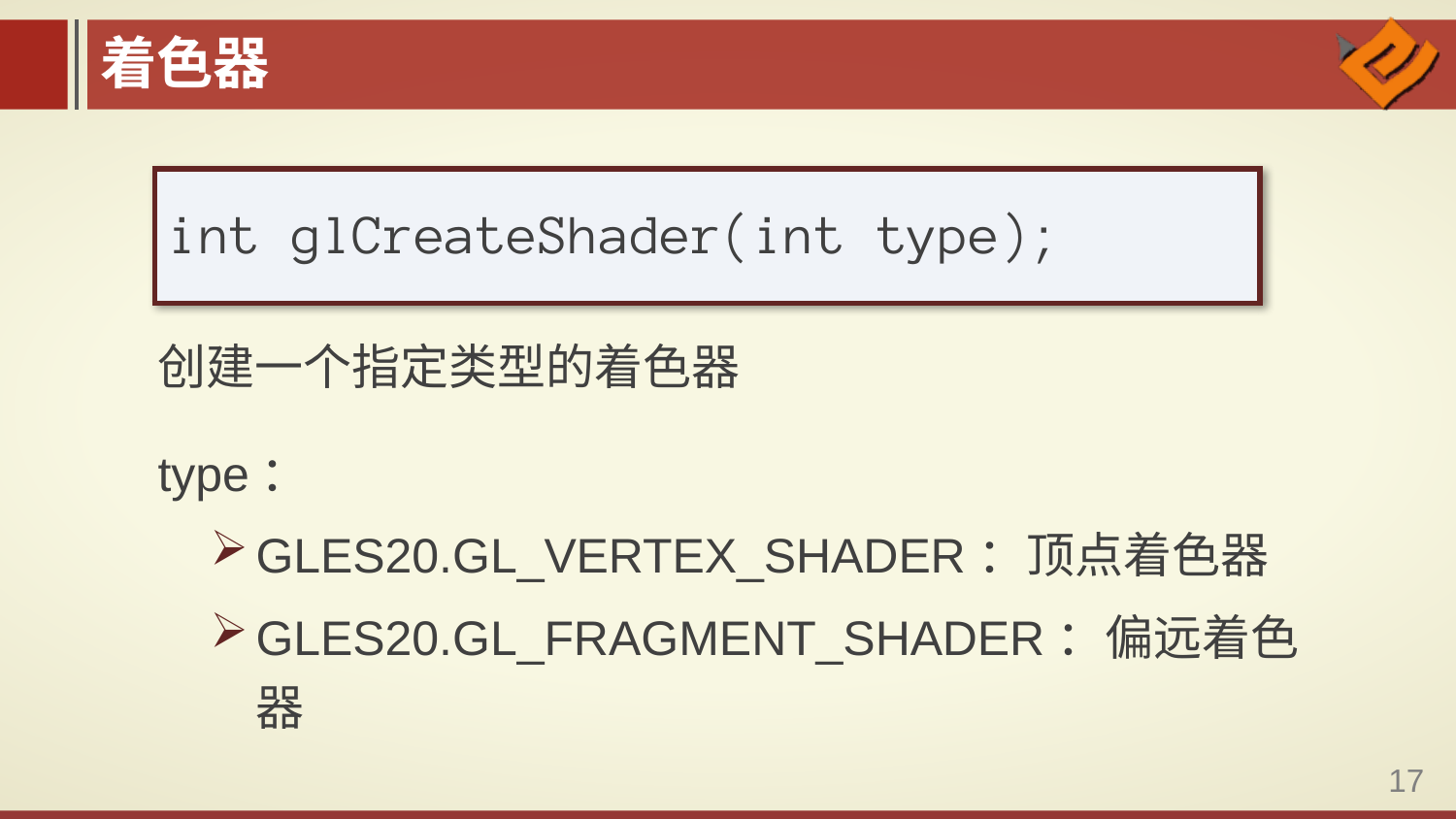

着色器
| int glCreateShader(int type); |
| --- |
创建一个指定类型的着色器
type：
GLES20.GL_VERTEX_SHADER：顶点着色器
GLES20.GL_FRAGMENT_SHADER：偏远着色器